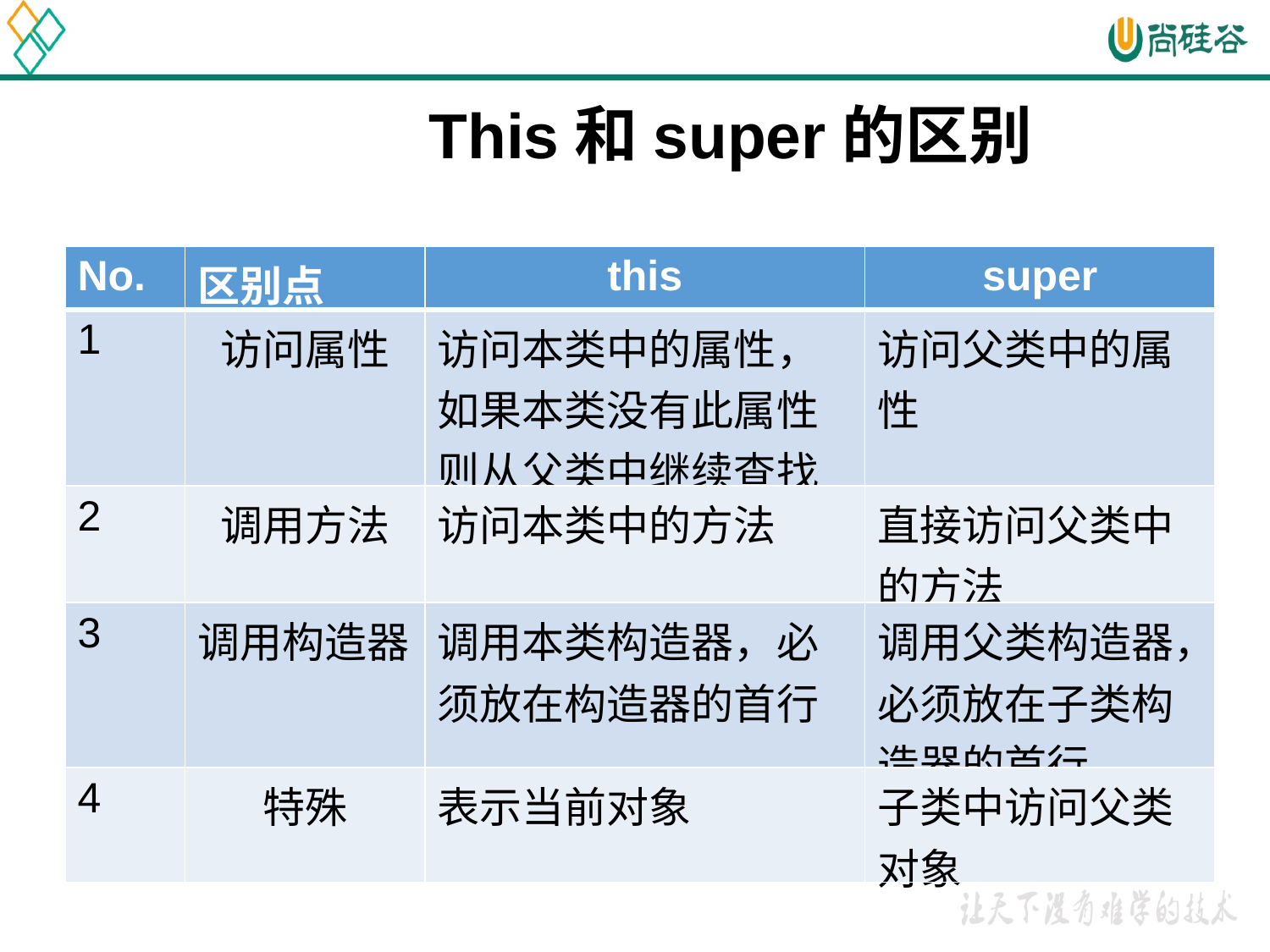

This和super的区别
| No. | 区别点 | this | super |
| --- | --- | --- | --- |
| 1 | 访问属性 | 访问本类中的属性，如果本类没有此属性则从父类中继续查找 | 访问父类中的属性 |
| 2 | 调用方法 | 访问本类中的方法 | 直接访问父类中的方法 |
| 3 | 调用构造器 | 调用本类构造器，必须放在构造器的首行 | 调用父类构造器，必须放在子类构造器的首行 |
| 4 | 特殊 | 表示当前对象 | 子类中访问父类对象 |